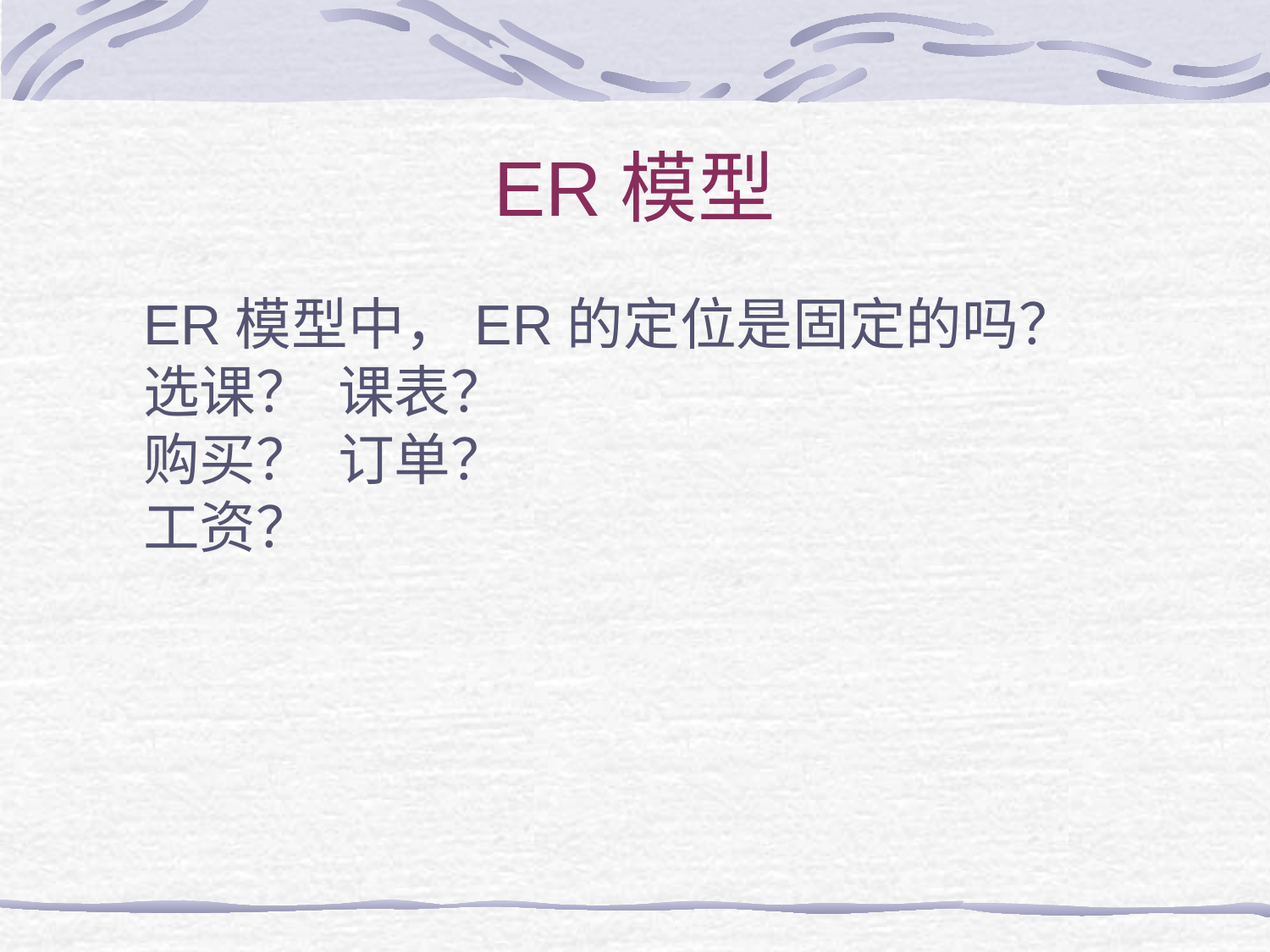

# ER模型
ER模型中，ER的定位是固定的吗？
选课？  课表？
购买？  订单？
工资？